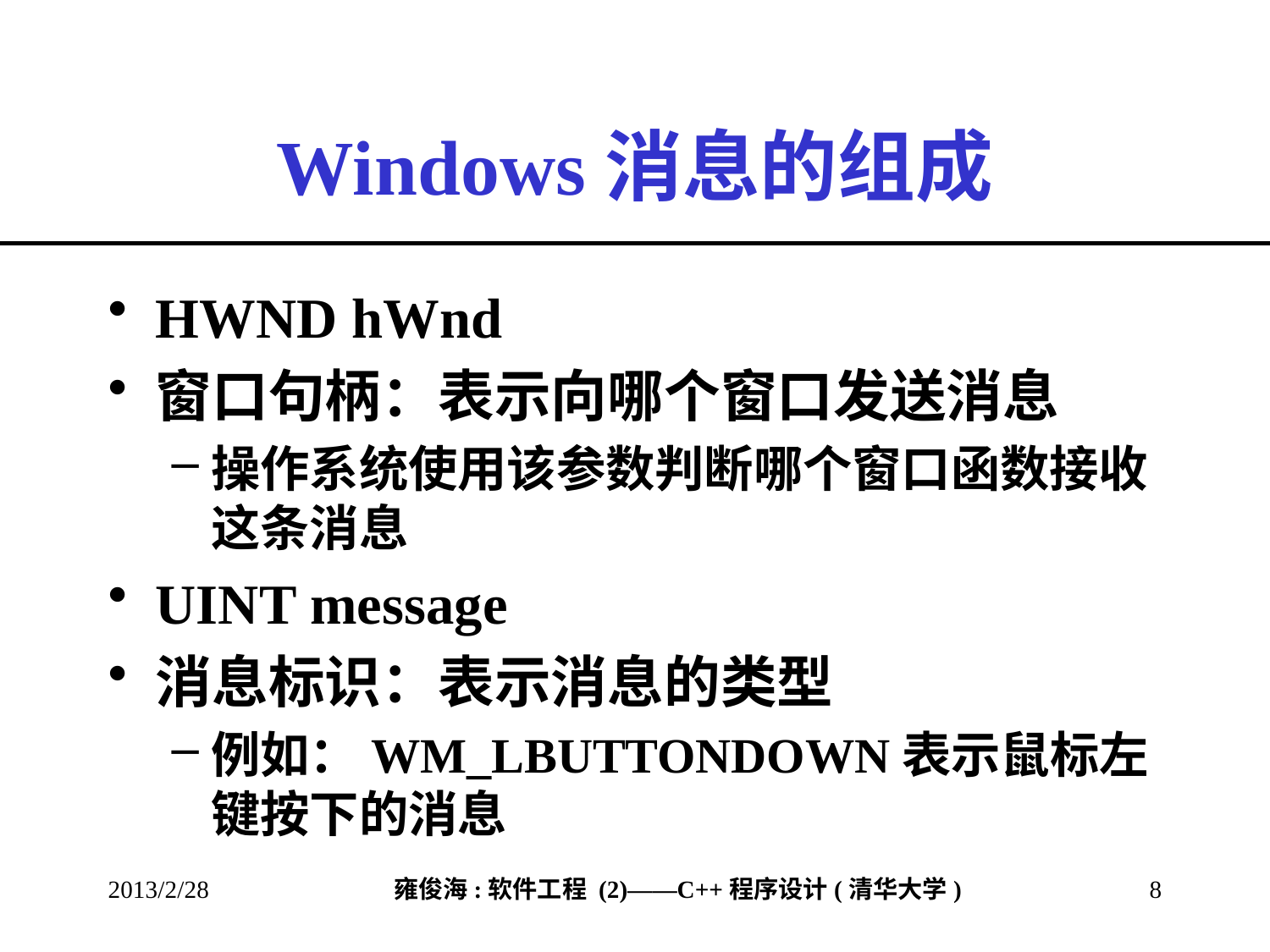

# Windows消息的组成
HWND hWnd
窗口句柄：表示向哪个窗口发送消息
操作系统使用该参数判断哪个窗口函数接收这条消息
UINT message
消息标识：表示消息的类型
例如：WM_LBUTTONDOWN表示鼠标左键按下的消息
2013/2/28
8